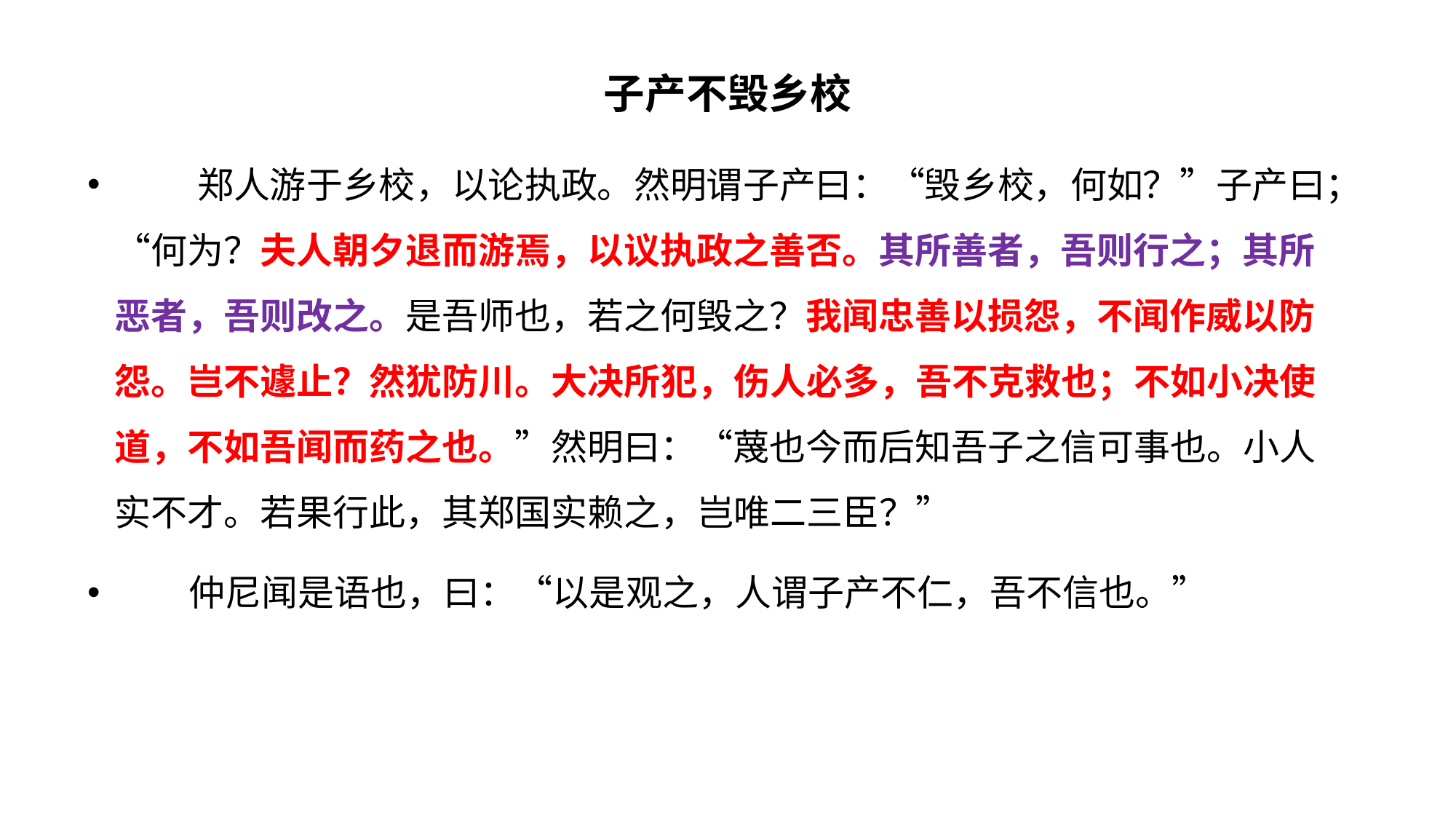

# 子产不毁乡校
         郑人游于乡校，以论执政。然明谓子产曰：“毁乡校，何如？”子产曰；“何为？夫人朝夕退而游焉，以议执政之善否。其所善者，吾则行之；其所恶者，吾则改之。是吾师也，若之何毁之？我闻忠善以损怨，不闻作威以防怨。岂不遽止？然犹防川。大决所犯，伤人必多，吾不克救也；不如小决使道，不如吾闻而药之也。”然明曰：“蔑也今而后知吾子之信可事也。小人实不才。若果行此，其郑国实赖之，岂唯二三臣？”
        仲尼闻是语也，曰：“以是观之，人谓子产不仁，吾不信也。”